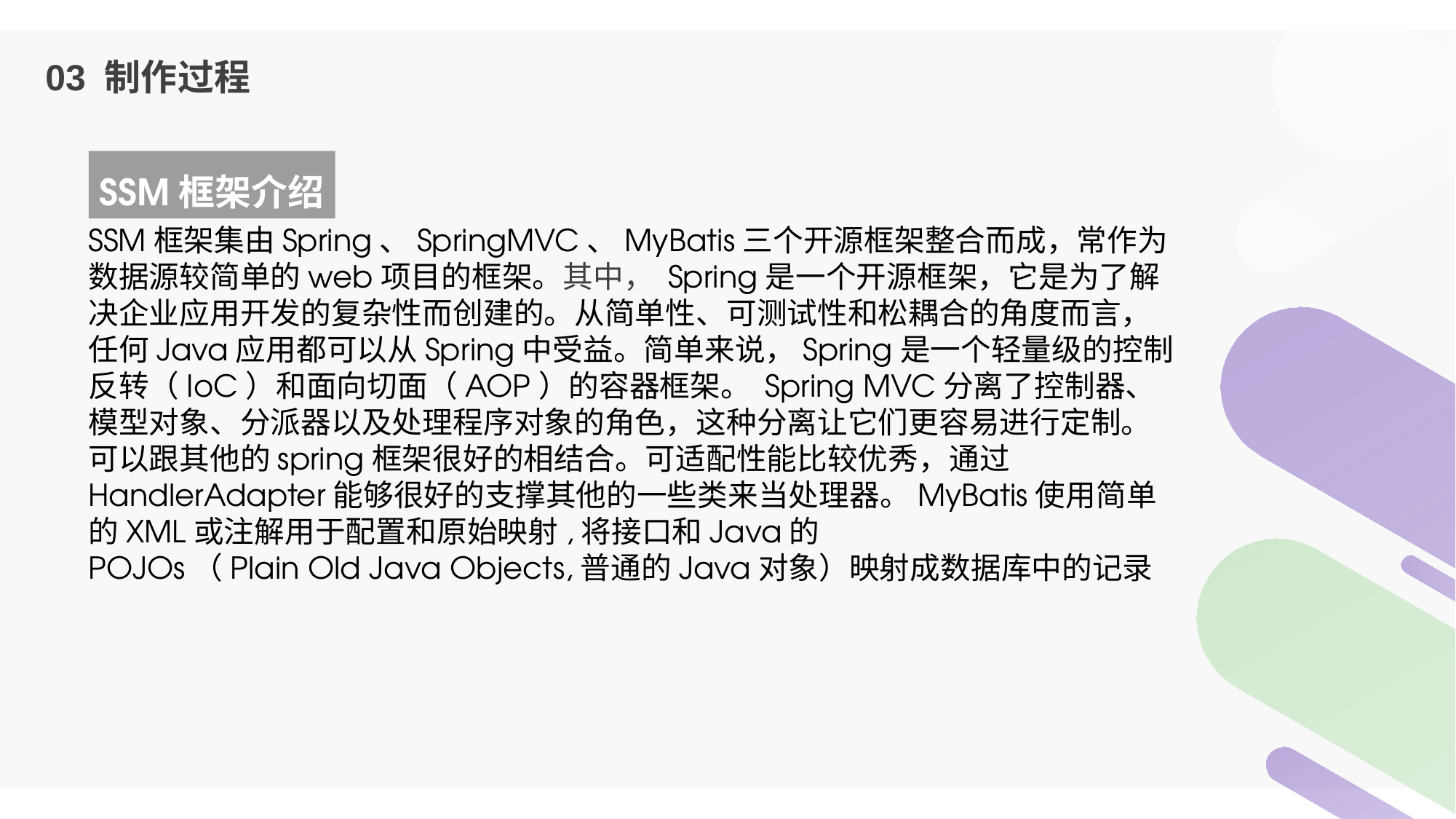

03 制作过程
SSM框架介绍
SSM框架集由Spring、SpringMVC、MyBatis三个开源框架整合而成，常作为数据源较简单的web项目的框架。其中， Spring是一个开源框架，它是为了解决企业应用开发的复杂性而创建的。从简单性、可测试性和松耦合的角度而言，任何Java应用都可以从Spring中受益。简单来说，Spring是一个轻量级的控制反转（IoC）和面向切面（AOP）的容器框架。 Spring MVC分离了控制器、模型对象、分派器以及处理程序对象的角色，这种分离让它们更容易进行定制。可以跟其他的spring框架很好的相结合。可适配性能比较优秀，通过HandlerAdapter能够很好的支撑其他的一些类来当处理器。MyBatis使用简单的XML或注解用于配置和原始映射,将接口和Java的POJOs（Plain Old Java Objects,普通的Java对象）映射成数据库中的记录